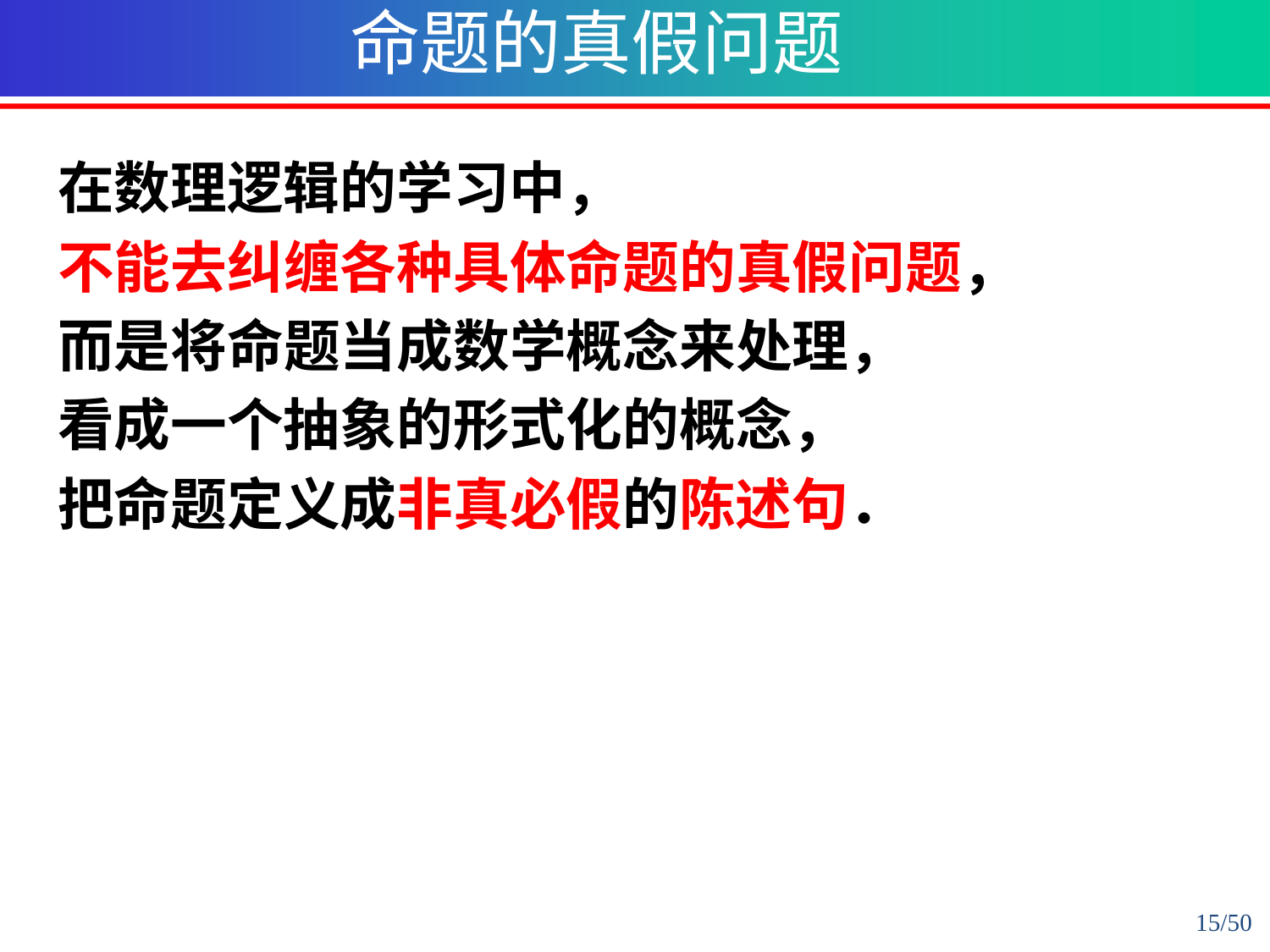

命题的真假问题
在数理逻辑的学习中，
不能去纠缠各种具体命题的真假问题，
而是将命题当成数学概念来处理，
看成一个抽象的形式化的概念，
把命题定义成非真必假的陈述句．
15/50